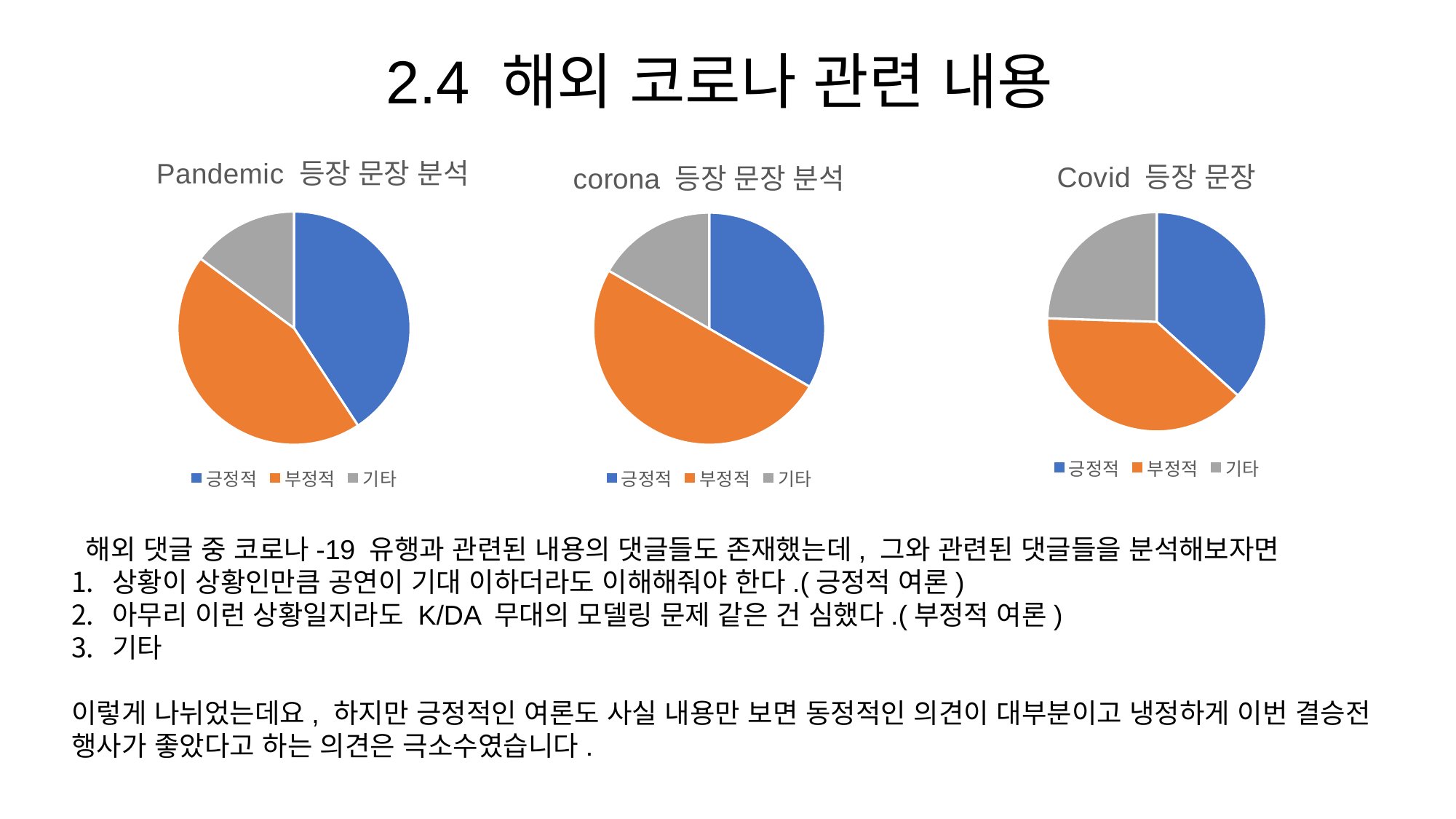

2.4 해외 코로나 관련 내용

### Chart:

| Category | Pandemic 등장 문장 분석 |
|---|---|
| 긍정적 | 11.0 |
| 부정적 | 12.0 |
| 기타 | 4.0 |

### Chart:

| Category | Covid 등장 문장 |
|---|---|
| 긍정적 | 18.0 |
| 부정적 | 19.0 |
| 기타 | 12.0 |

### Chart:

| Category | corona 등장 문장 분석 |
|---|---|
| 긍정적 | 6.0 |
| 부정적 | 9.0 |
| 기타 | 3.0 |
 해외 댓글 중 코로나-19 유행과 관련된 내용의 댓글들도 존재했는데, 그와 관련된 댓글들을 분석해보자면
상황이 상황인만큼 공연이 기대 이하더라도 이해해줘야 한다.(긍정적 여론)
아무리 이런 상황일지라도 K/DA 무대의 모델링 문제 같은 건 심했다.(부정적 여론)
기타

이렇게 나뉘었는데요, 하지만 긍정적인 여론도 사실 내용만 보면 동정적인 의견이 대부분이고 냉정하게 이번 결승전 행사가 좋았다고 하는 의견은 극소수였습니다.